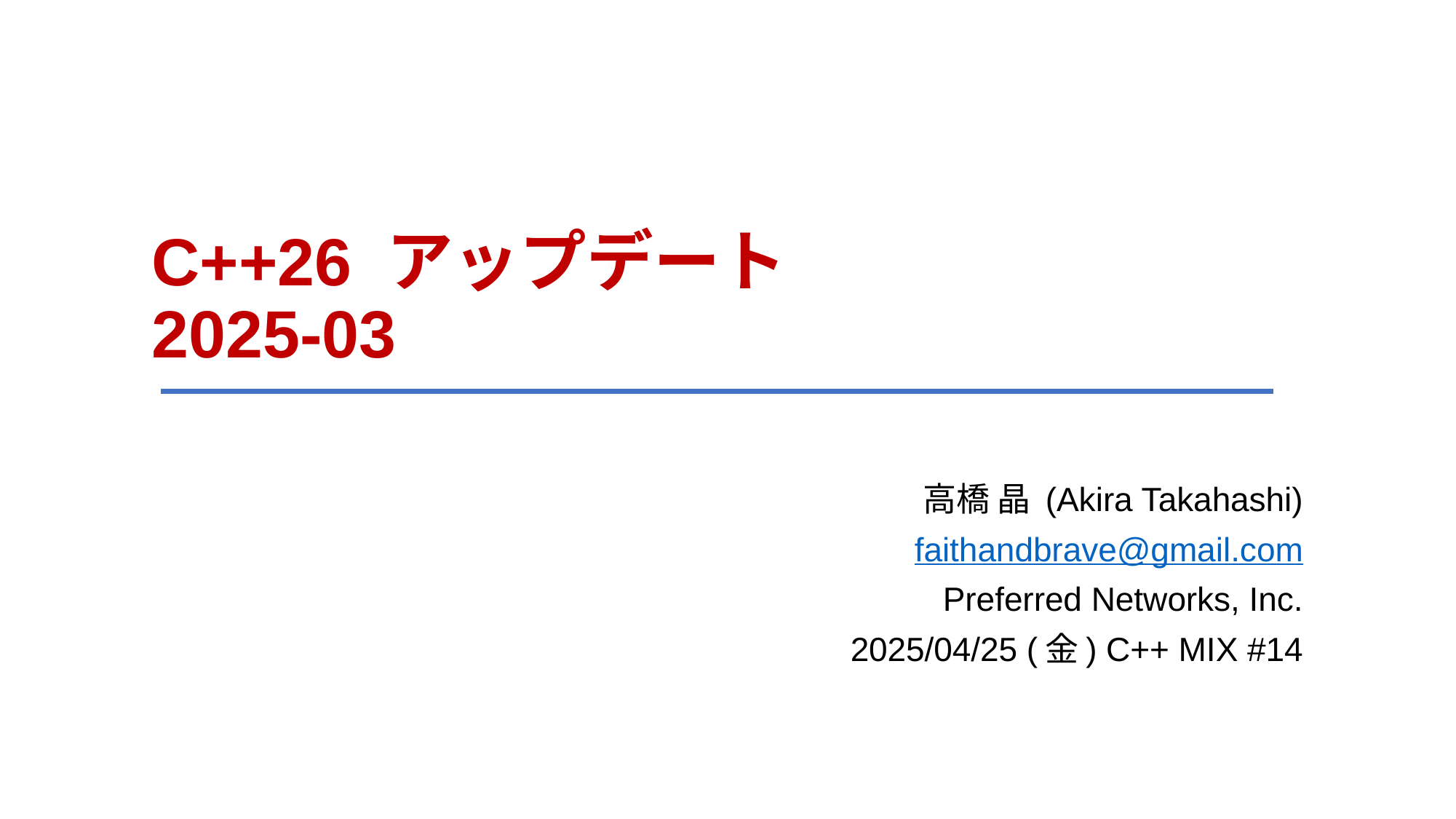

# C++26 アップデート 2025-03
高橋 晶 (Akira Takahashi)
faithandbrave@gmail.com
Preferred Networks, Inc.
2025/04/25 (金) C++ MIX #14